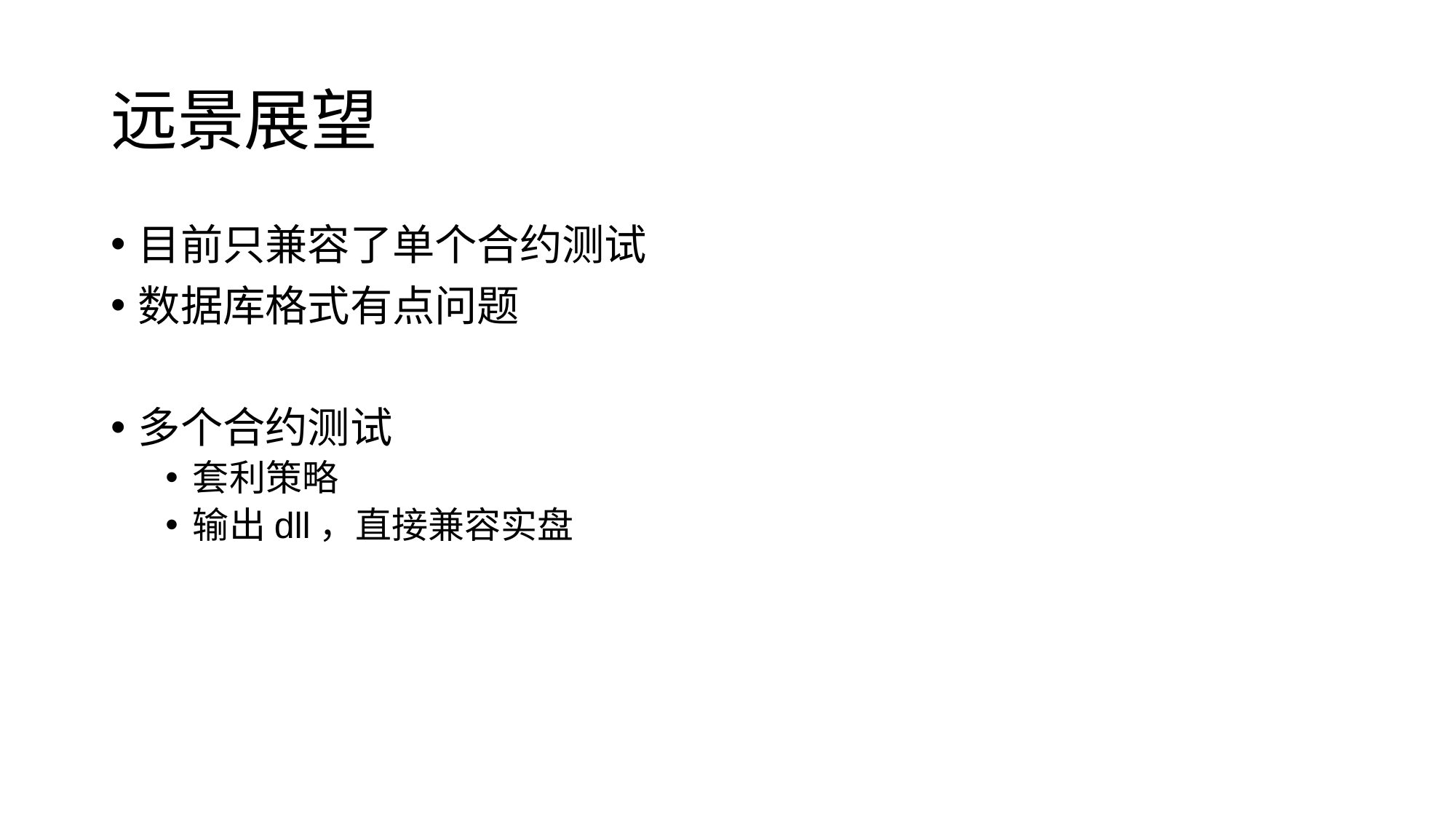

# 远景展望
目前只兼容了单个合约测试
数据库格式有点问题

多个合约测试
套利策略
输出dll，直接兼容实盘